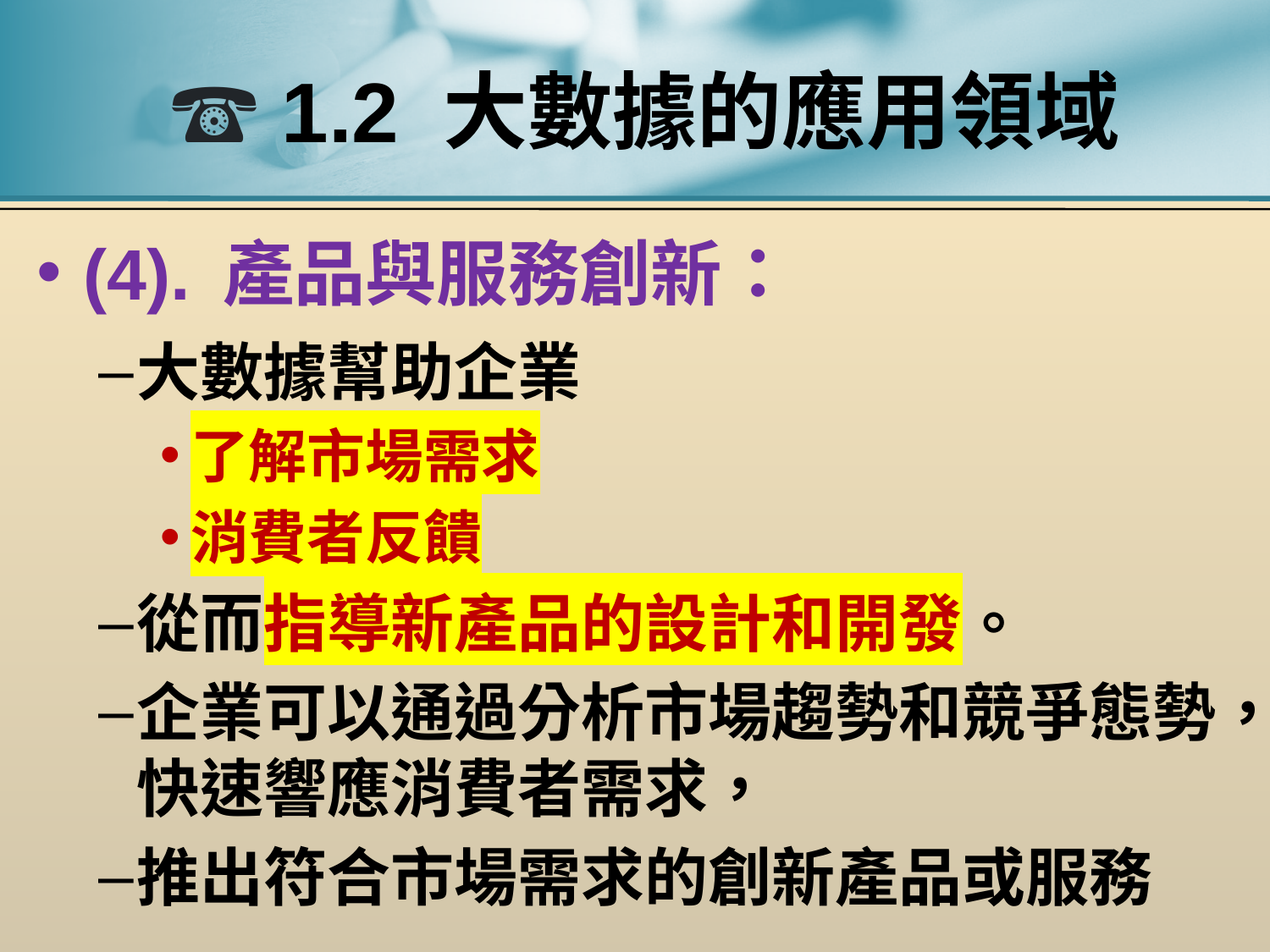

# ☎ 1.2 大數據的應用領域
(4). 產品與服務創新：
大數據幫助企業
了解市場需求
消費者反饋
從而指導新產品的設計和開發。
企業可以通過分析市場趨勢和競爭態勢，快速響應消費者需求，
推出符合市場需求的創新產品或服務